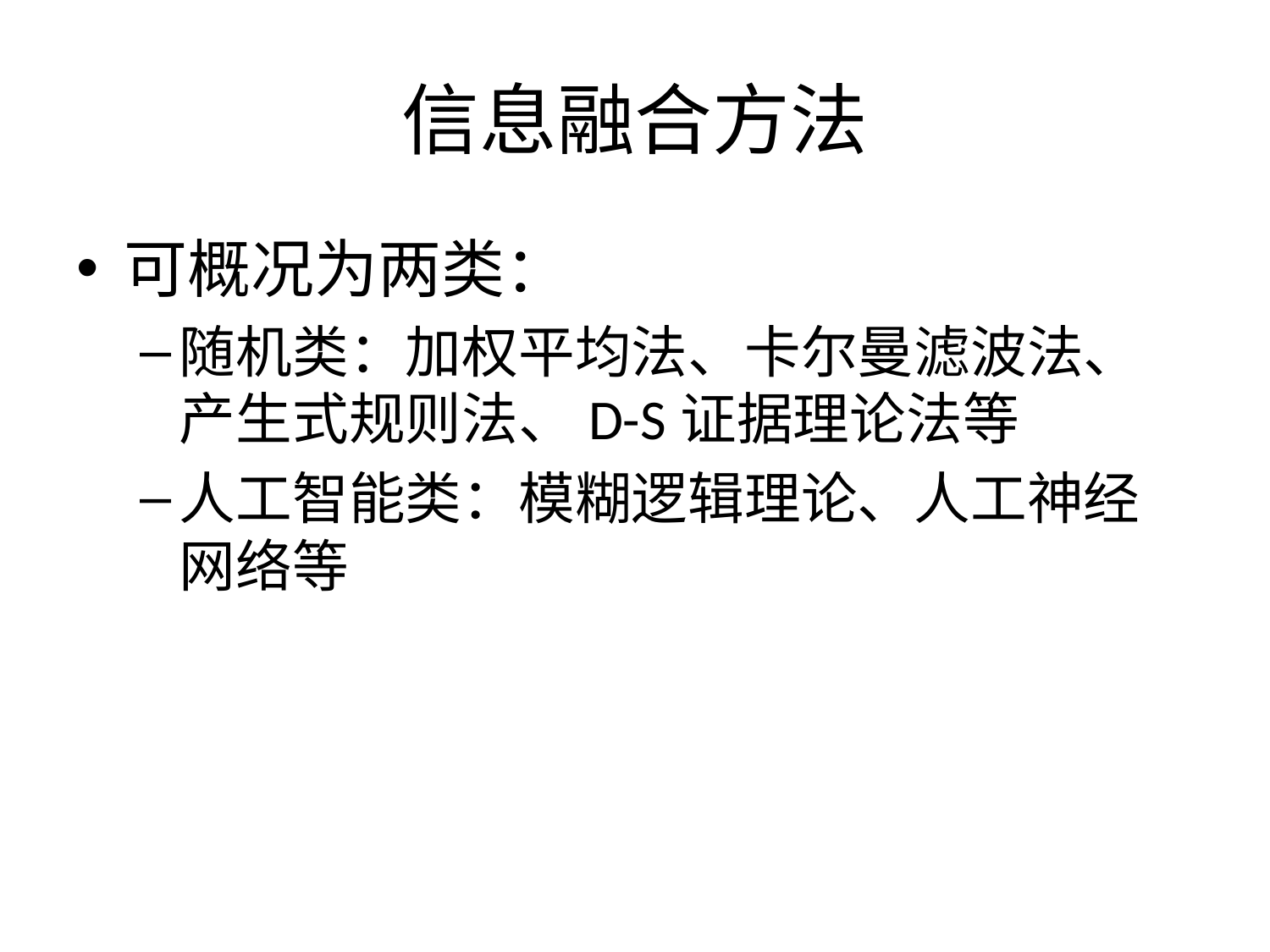

# 信息融合方法
可概况为两类：
随机类：加权平均法、卡尔曼滤波法、产生式规则法、D-S证据理论法等
人工智能类：模糊逻辑理论、人工神经网络等